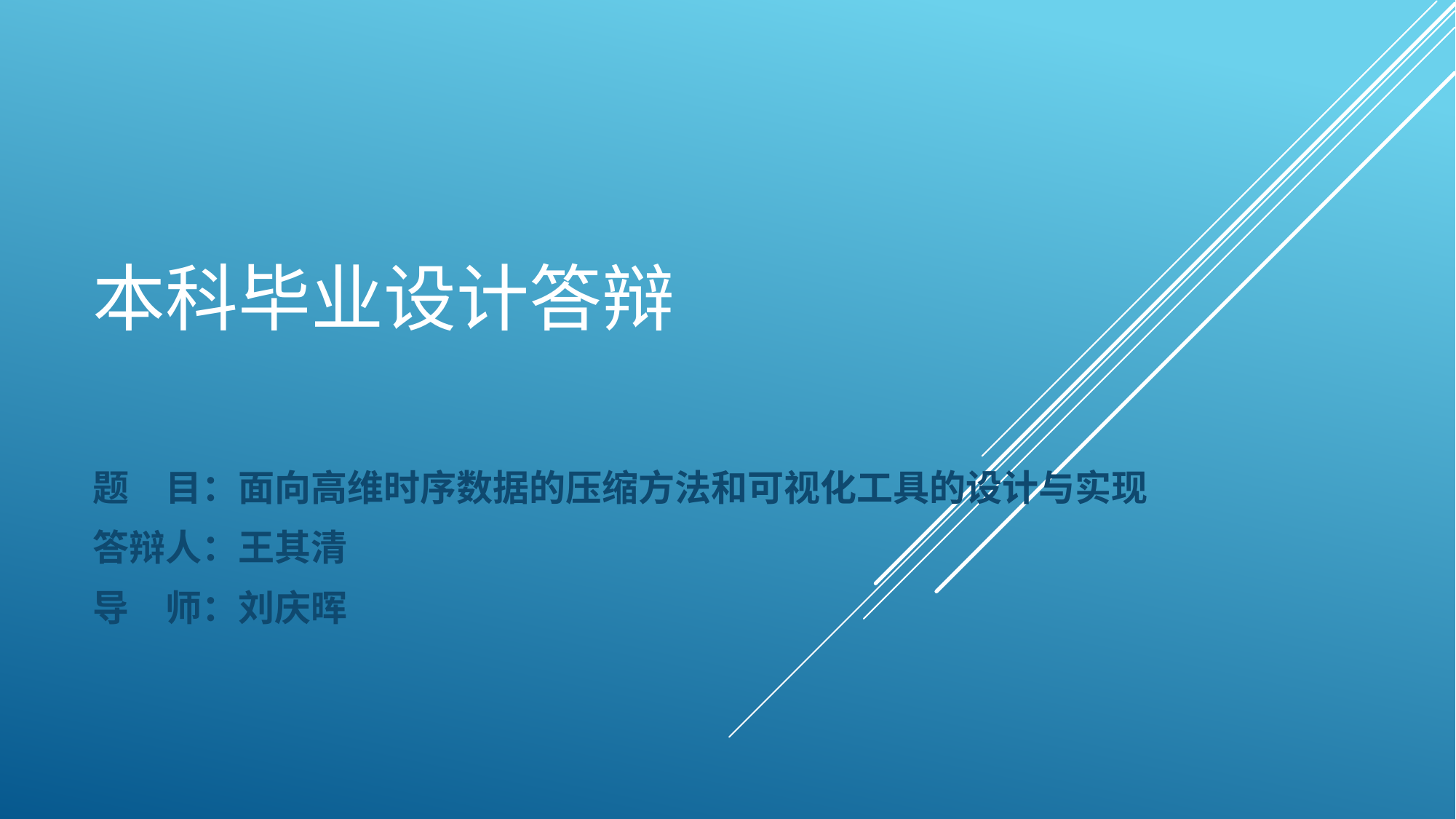

# 本科毕业设计答辩
题　目：面向高维时序数据的压缩方法和可视化工具的设计与实现
答辩人：王其清
导　师：刘庆晖